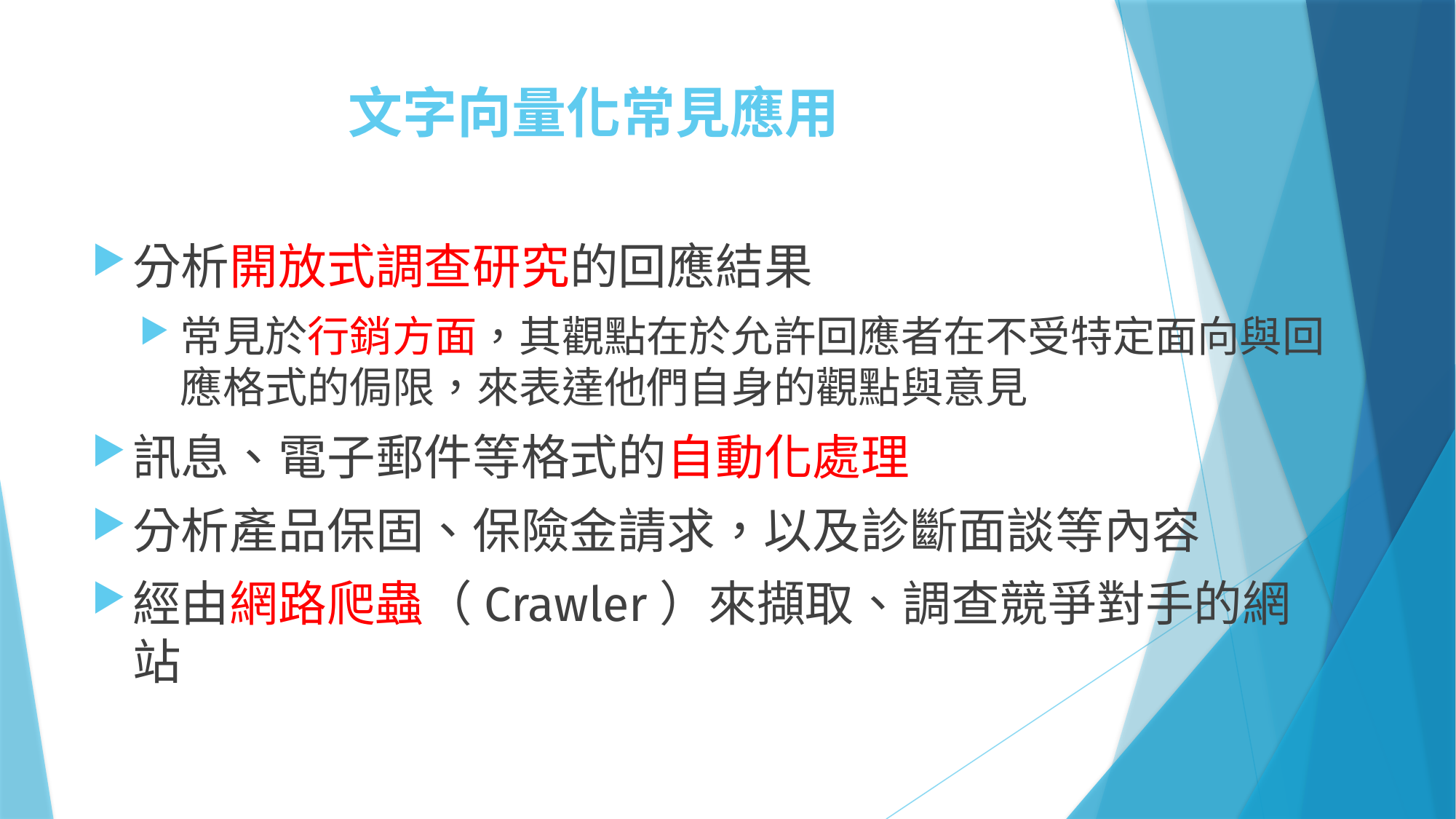

# 文字向量化常見應用
分析開放式調查研究的回應結果
常見於行銷方面，其觀點在於允許回應者在不受特定面向與回應格式的侷限，來表達他們自身的觀點與意見
訊息、電子郵件等格式的自動化處理
分析產品保固、保險金請求，以及診斷面談等內容
經由網路爬蟲（Crawler）來擷取、調查競爭對手的網站